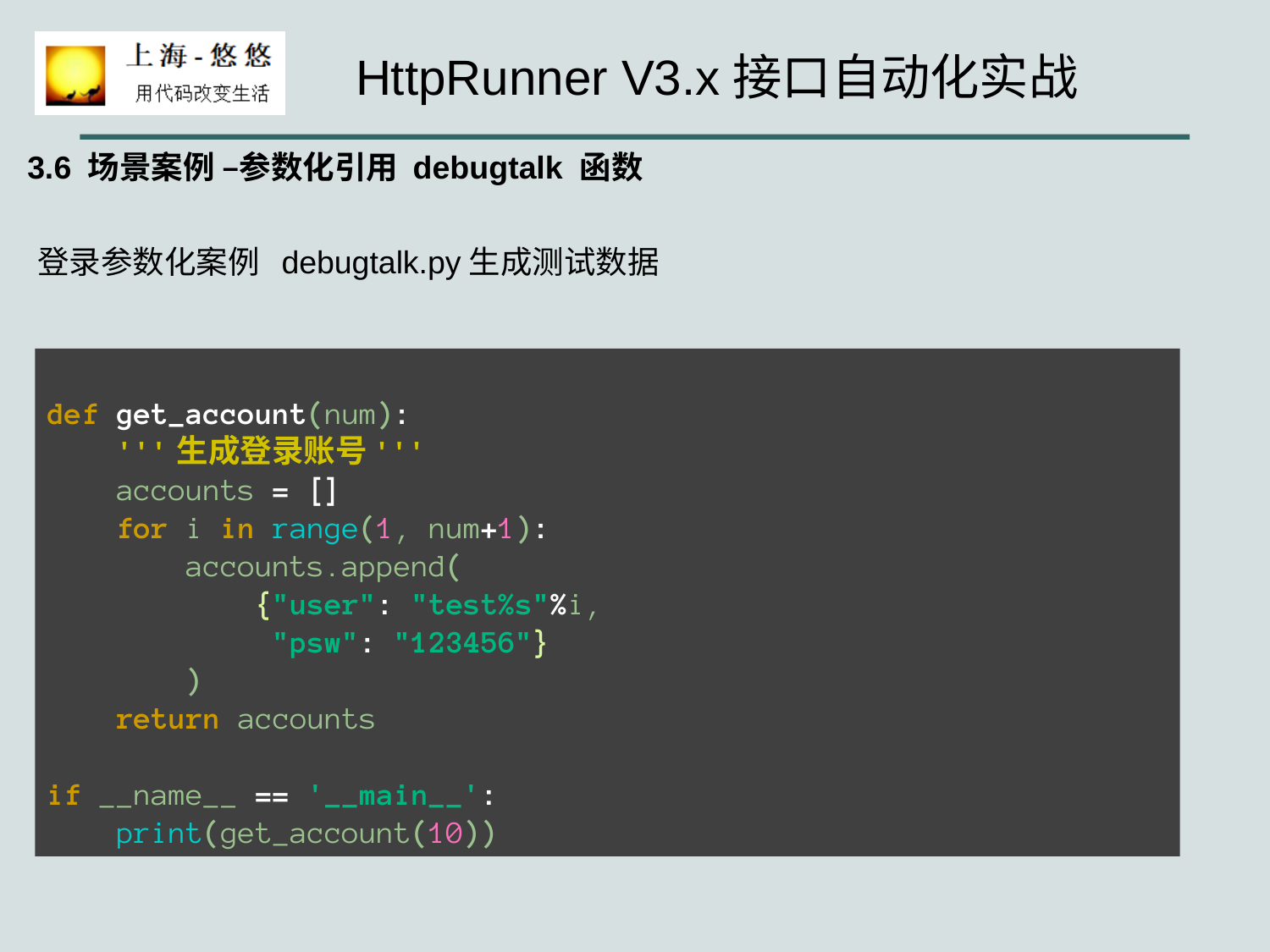

3.6 场景案例 –参数化引用 debugtalk 函数
登录参数化案例  debugtalk.py生成测试数据
def get_account(num):
    '''生成登录账号'''
    accounts = []
    for i in range(1, num+1):
        accounts.append(
            {"user": "test%s"%i,
             "psw": "123456"}
        )
    return accounts
if __name__ == '__main__':
    print(get_account(10))